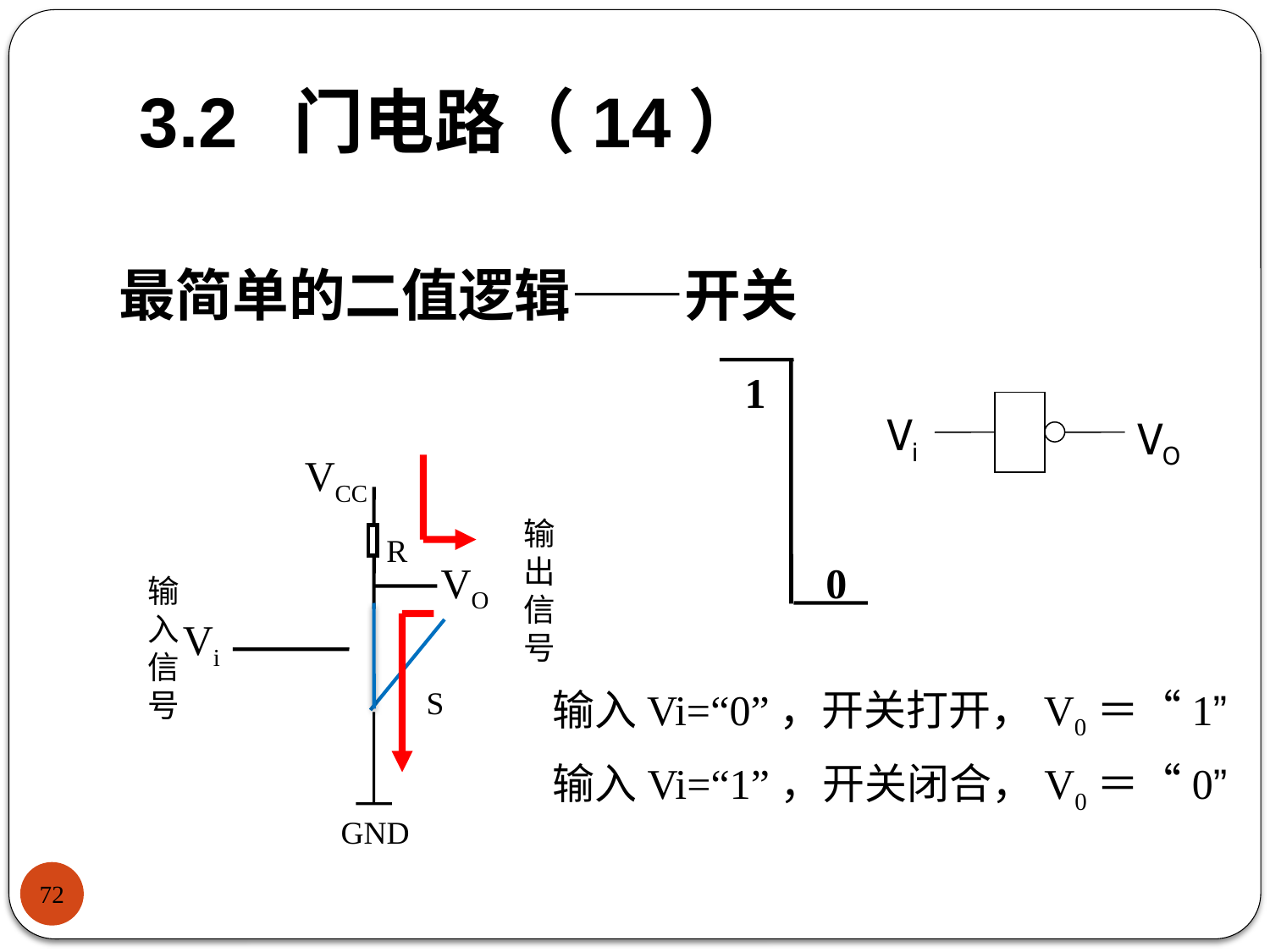

# 3.2  门电路（14）
最简单的二值逻辑——开关

1

0

Vi
VO

VCC

输出信号
R

VO
输入信号
Vi

S
输入Vi=“0”，开关打开，V0＝“1”

GND
输入Vi=“1”，开关闭合，V0＝“0”
72